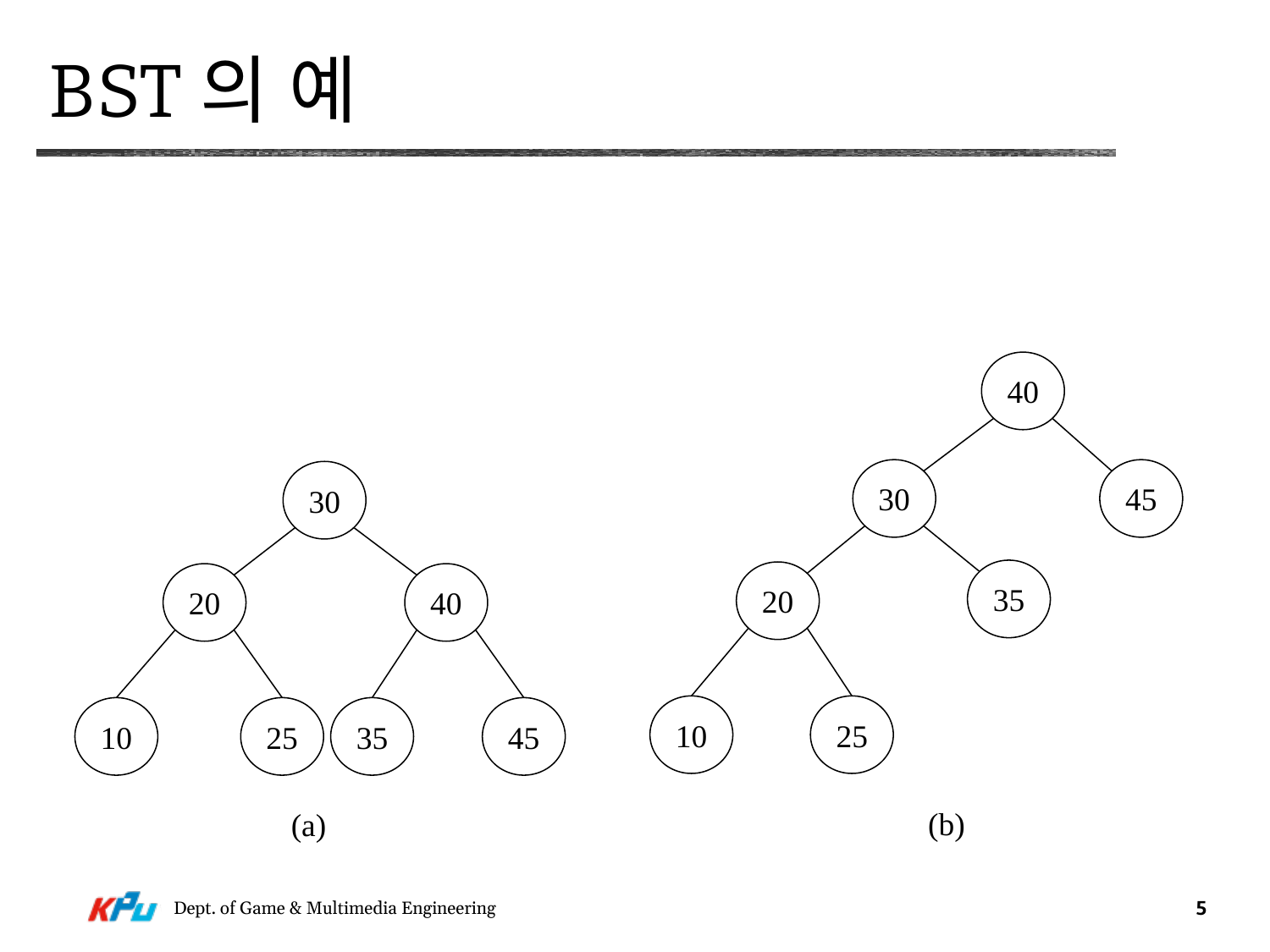

# BST의 예

40
30
45
30
35
20
20
40
10
25
10
25
35
45
(b)
(a)
Dept. of Game & Multimedia Engineering
5